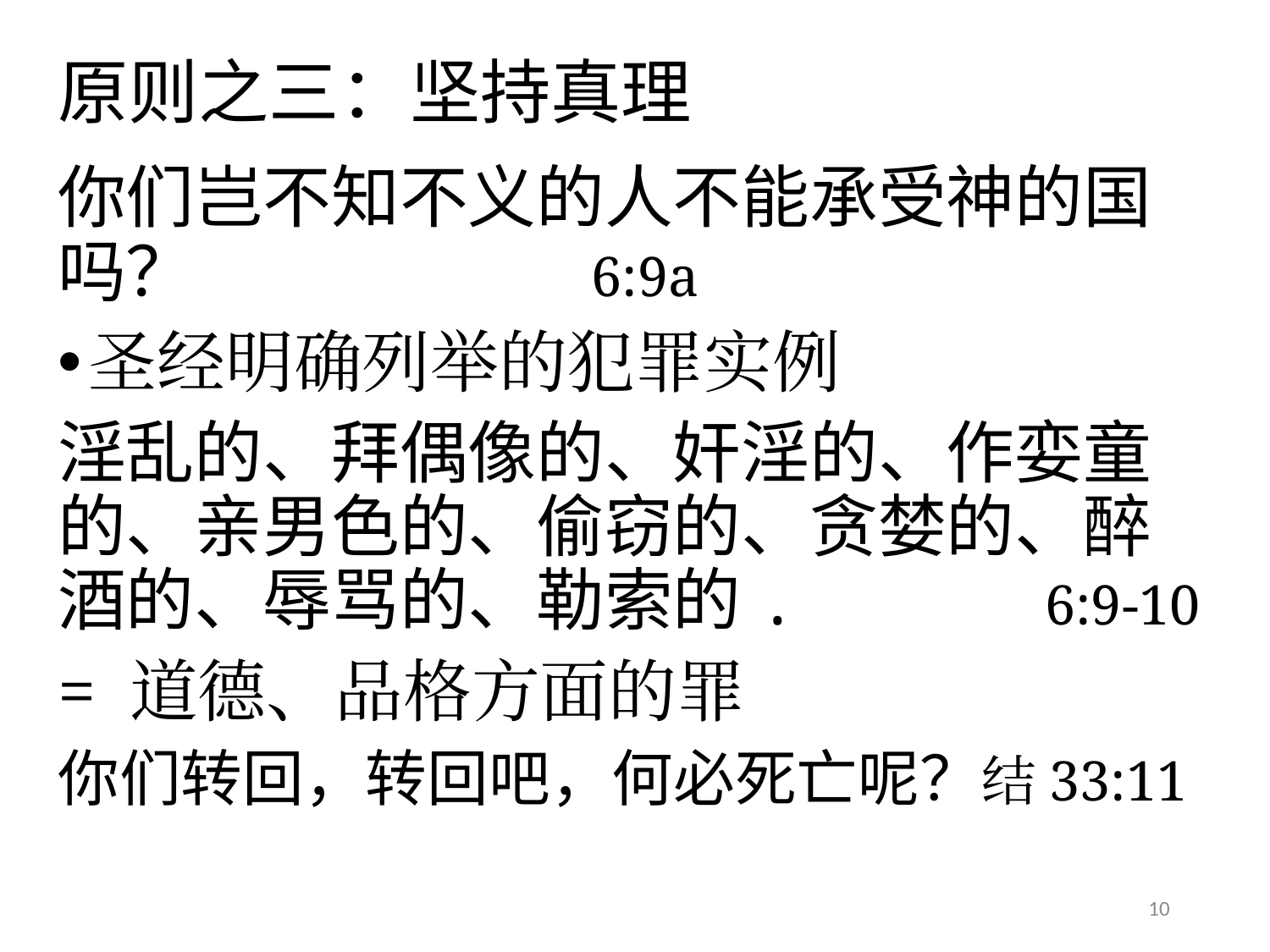

# 原则之三：坚持真理
你们岂不知不义的人不能承受神的国吗？                         6:9a
圣经明确列举的犯罪实例
淫乱的、拜偶像的、奸淫的、作娈童的、亲男色的、偷窃的、贪婪的、醉酒的、辱骂的、勒索的.      6:9-10
= 道德、品格方面的罪
你们转回，转回吧，何必死亡呢？结33:11
10